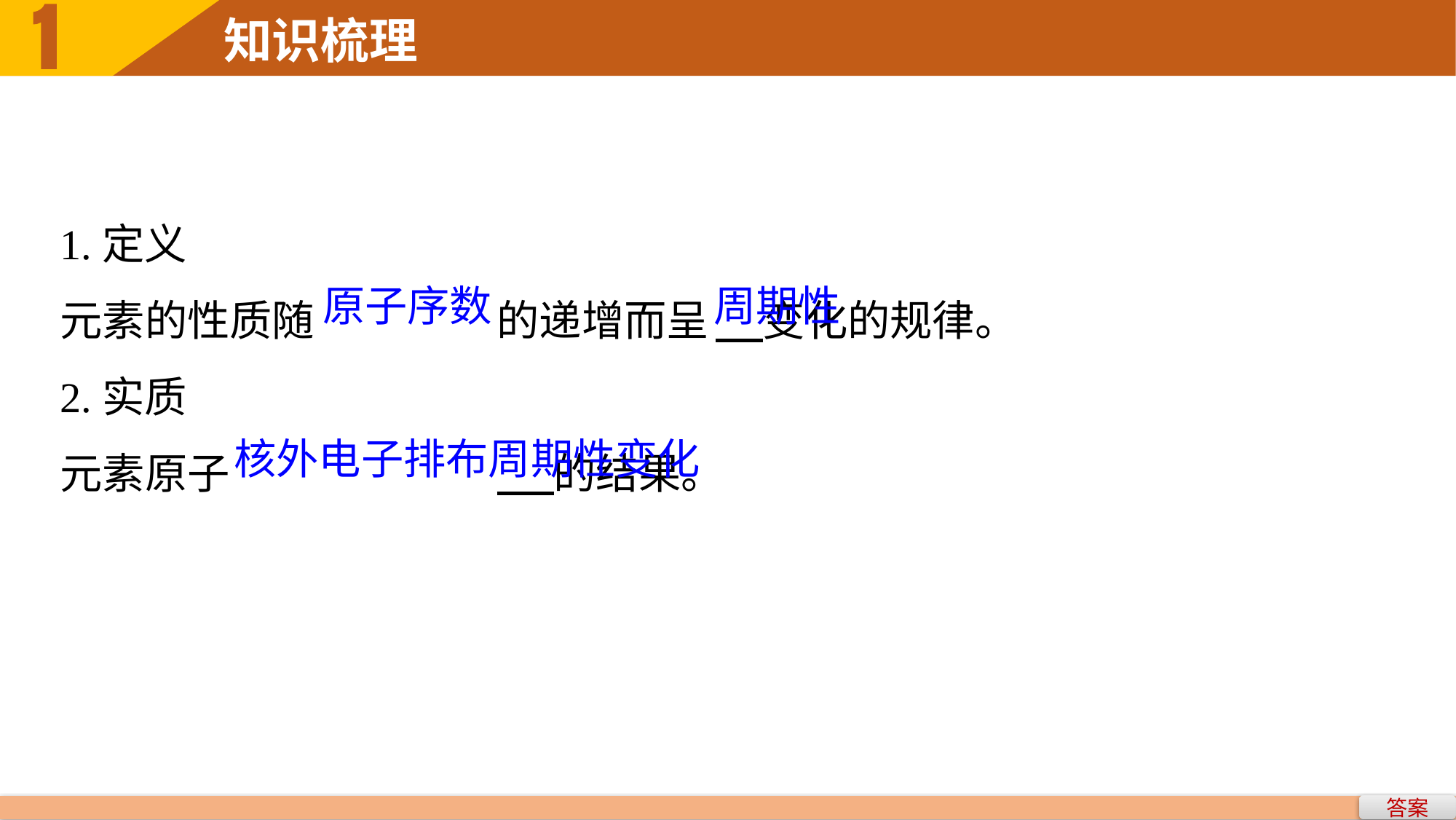

1.定义
元素的性质随		的递增而呈	     变化的规律。
2.实质
元素原子			      的结果。
原子序数
周期性
核外电子排布周期性变化
答案